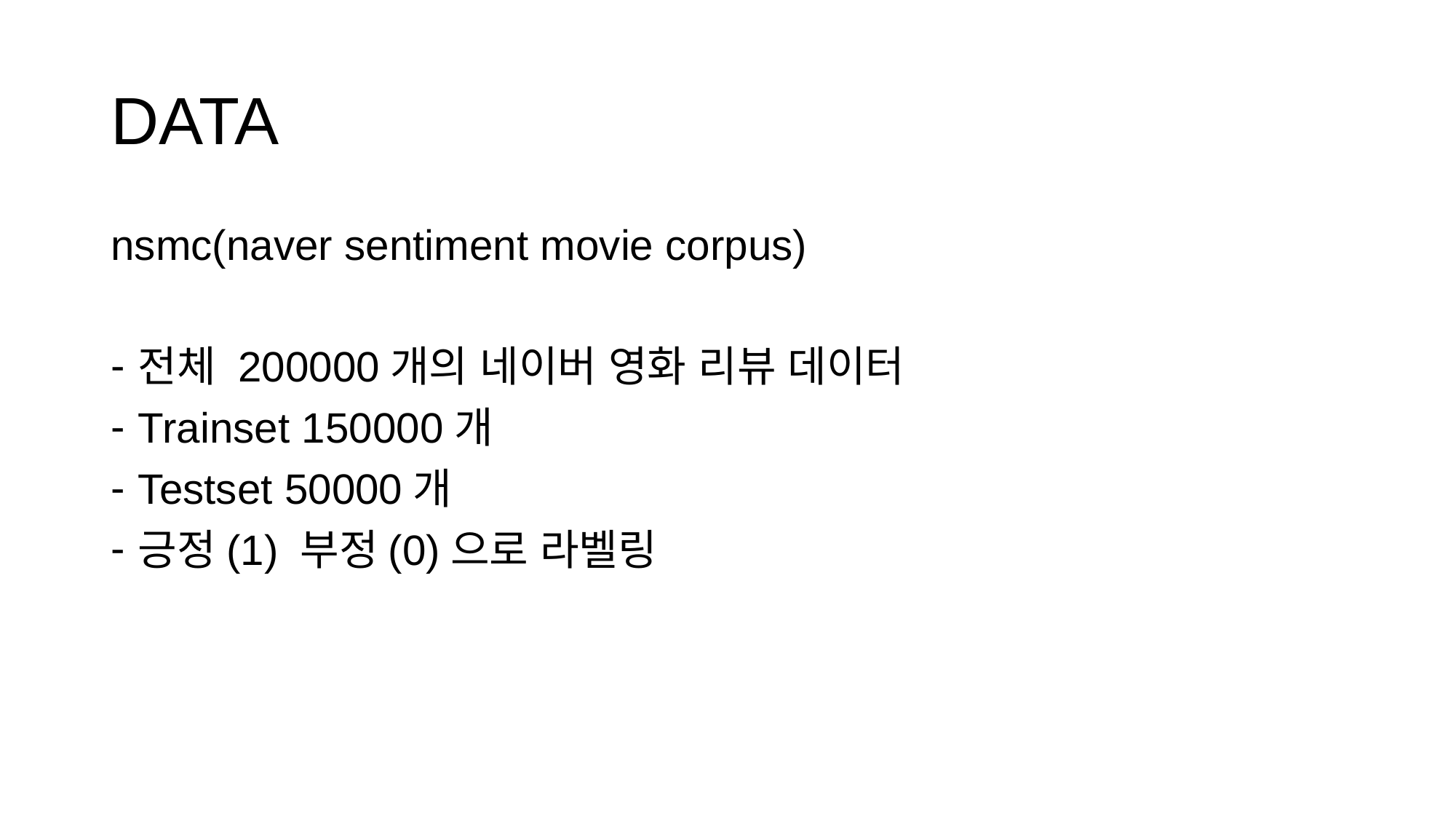

# DATA
nsmc(naver sentiment movie corpus)

전체 200000개의 네이버 영화 리뷰 데이터
Trainset 150000개
Testset 50000개
긍정(1) 부정(0)으로 라벨링